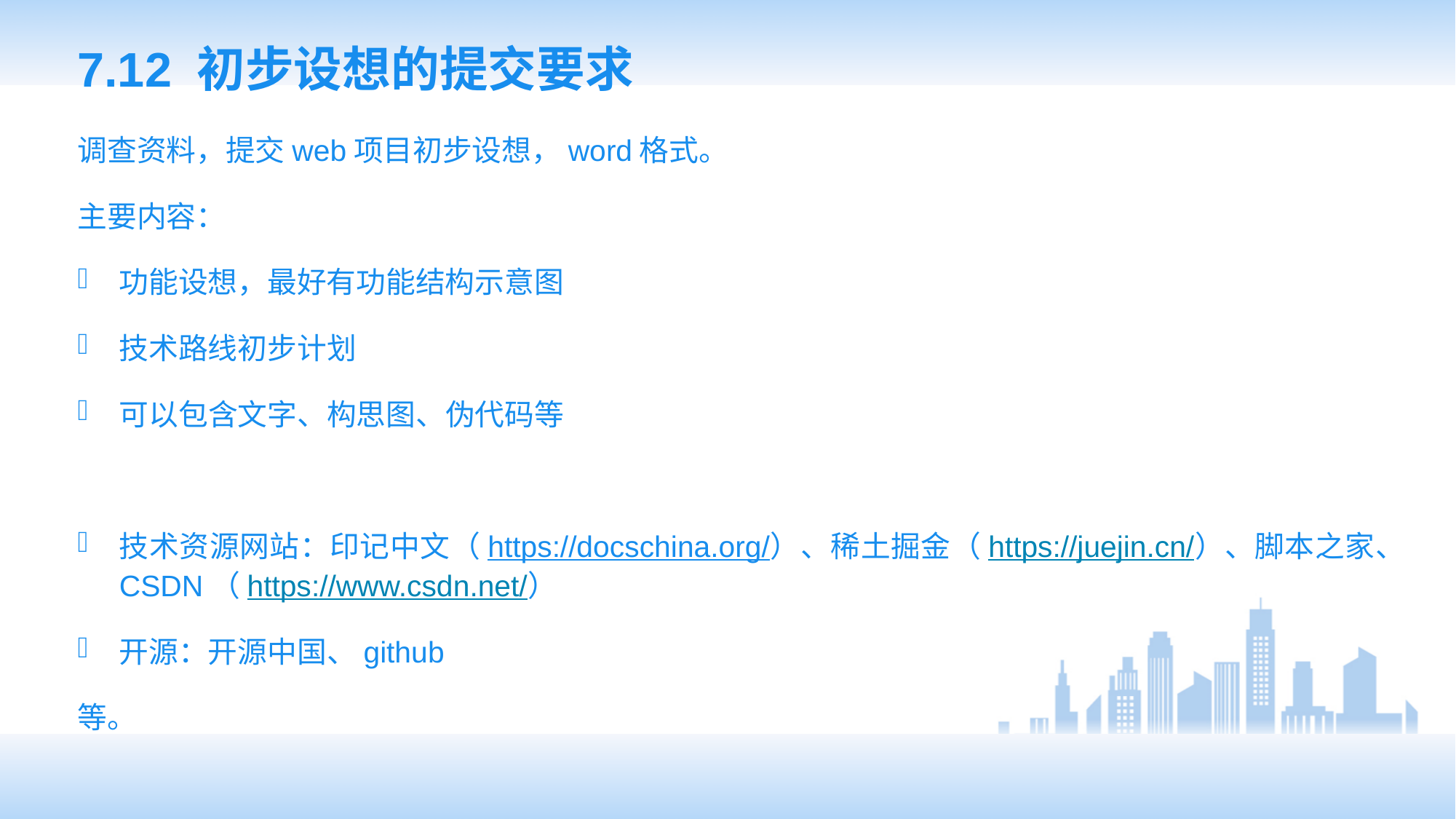

# 7.12 初步设想的提交要求
调查资料，提交web项目初步设想，word格式。
主要内容：
功能设想，最好有功能结构示意图
技术路线初步计划
可以包含文字、构思图、伪代码等

技术资源网站：印记中文（https://docschina.org/）、稀土掘金（https://juejin.cn/）、脚本之家、CSDN（https://www.csdn.net/）
开源：开源中国、github
等。